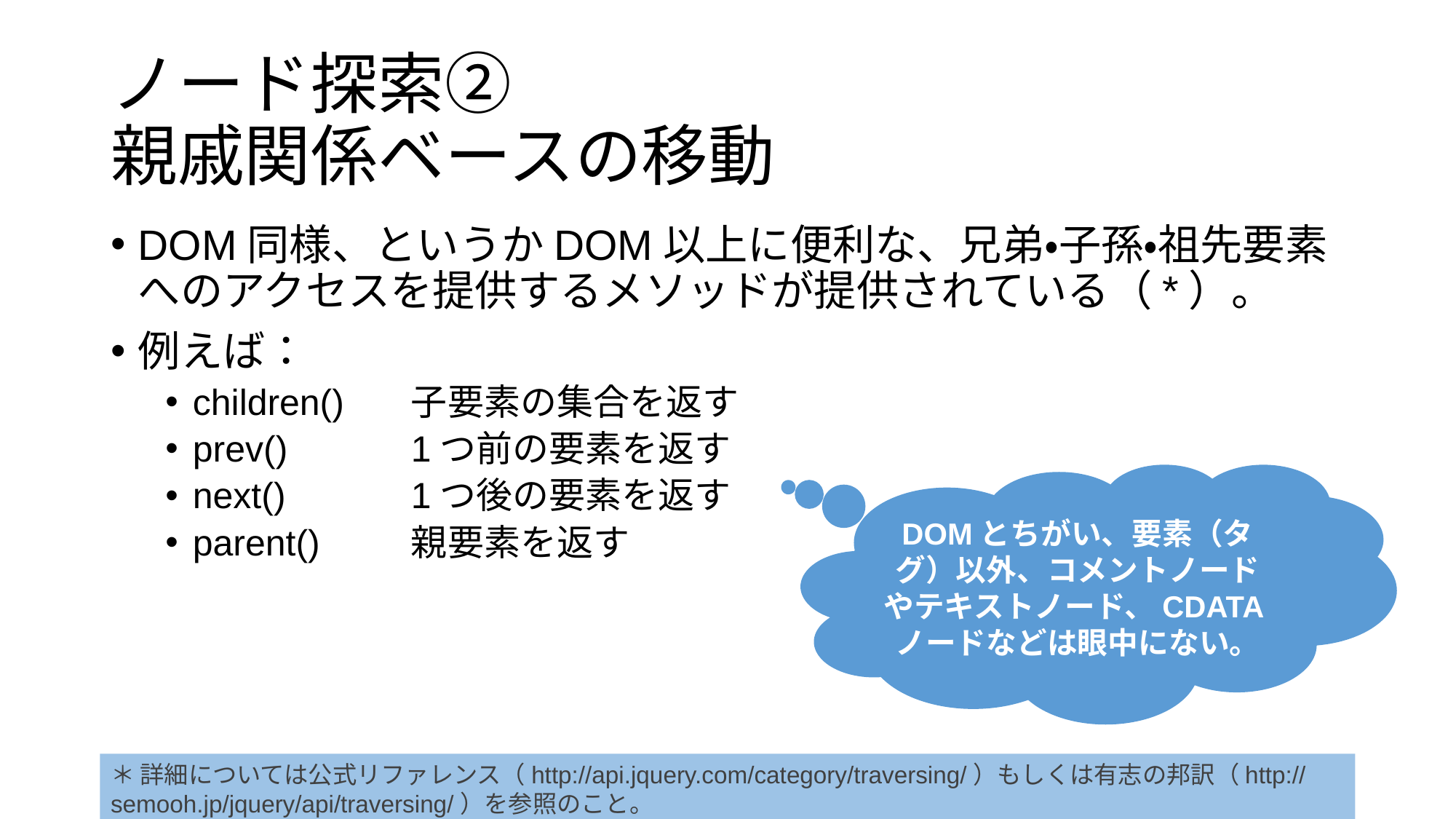

# ノード探索② 親戚関係ベースの移動
DOM同様、というかDOM以上に便利な、兄弟・子孫・祖先要素へのアクセスを提供するメソッドが提供されている（*）。
例えば：
children()	子要素の集合を返す
prev()		1つ前の要素を返す
next()		1つ後の要素を返す
parent()	親要素を返す

DOMとちがい、要素（タグ）以外、コメントノードやテキストノード、CDATAノードなどは眼中にない。
＊ 詳細については公式リファレンス（http://api.jquery.com/category/traversing/）もしくは有志の邦訳（http://semooh.jp/jquery/api/traversing/）を参照のこと。